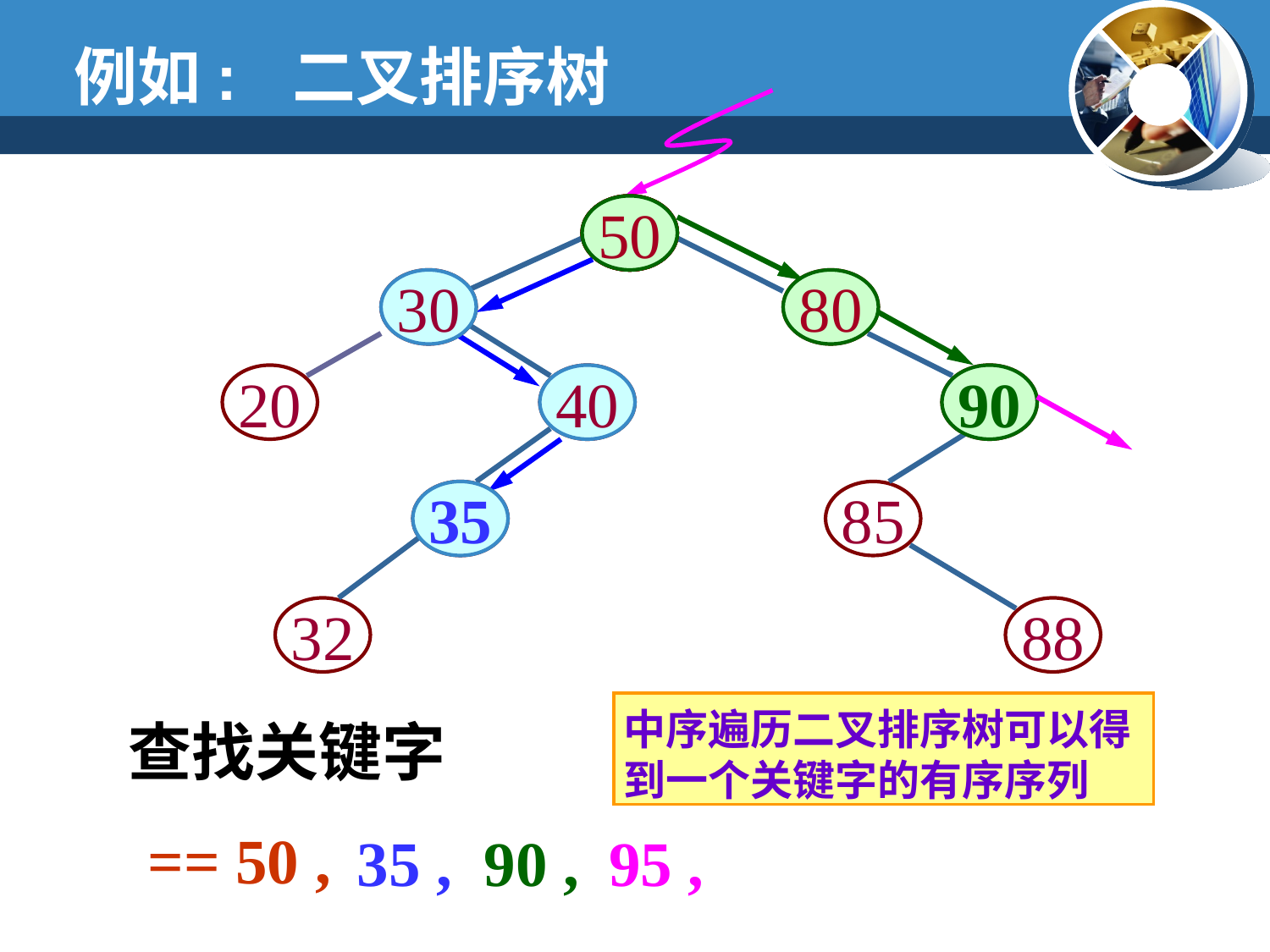

例如:
二叉排序树

50

30
80

20
40
90

35
85

32
88
50
50
50
50
50

30
80

40
90

35

中序遍历二叉排序树可以得到一个关键字的有序序列
查找关键字
== 50 ,
35 ,
90 ,
95 ,